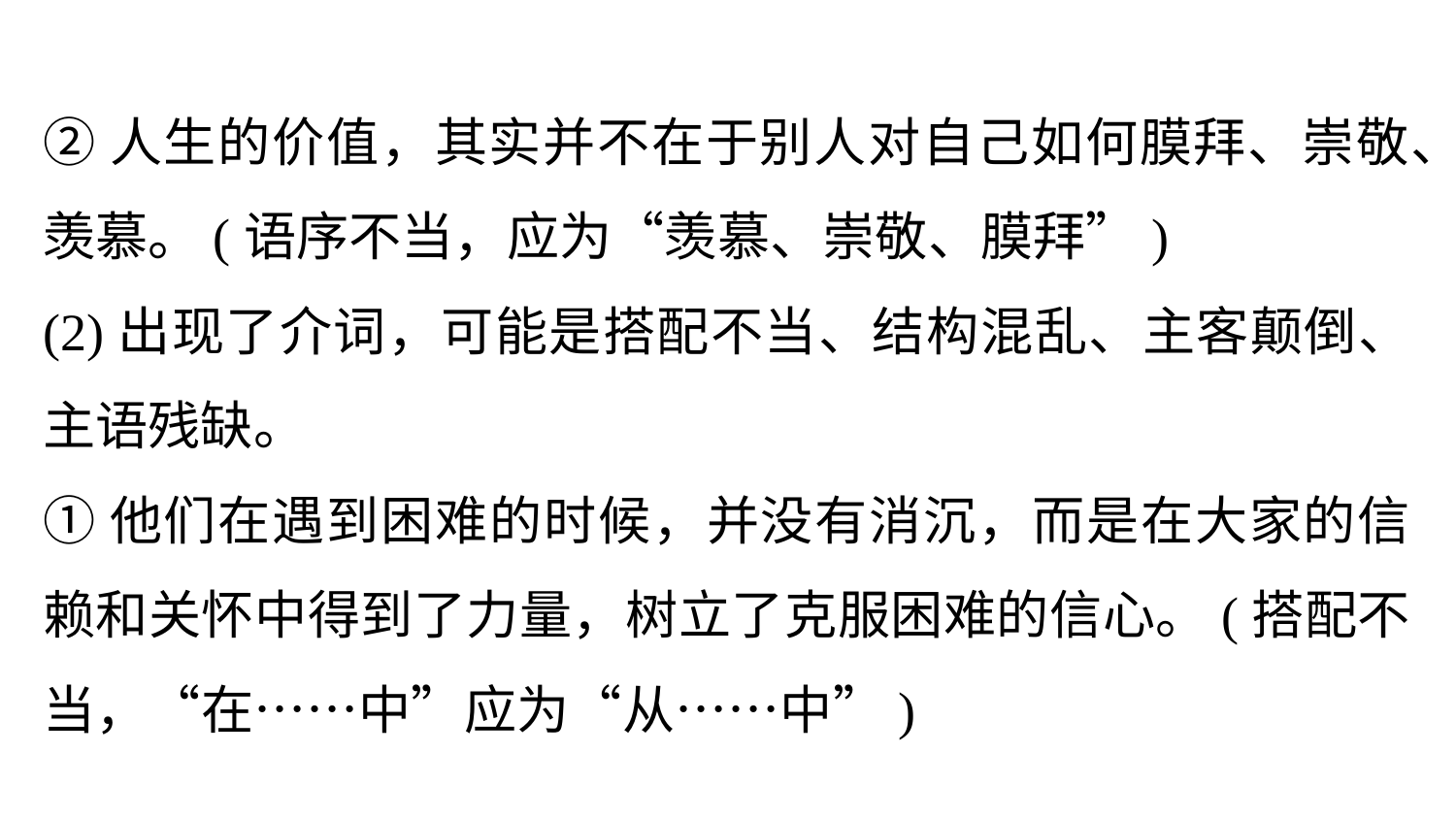

②人生的价值，其实并不在于别人对自己如何膜拜、崇敬、羡慕。(语序不当，应为“羡慕、崇敬、膜拜”)
(2)出现了介词，可能是搭配不当、结构混乱、主客颠倒、主语残缺。
①他们在遇到困难的时候，并没有消沉，而是在大家的信赖和关怀中得到了力量，树立了克服困难的信心。(搭配不当，“在……中”应为“从……中”)